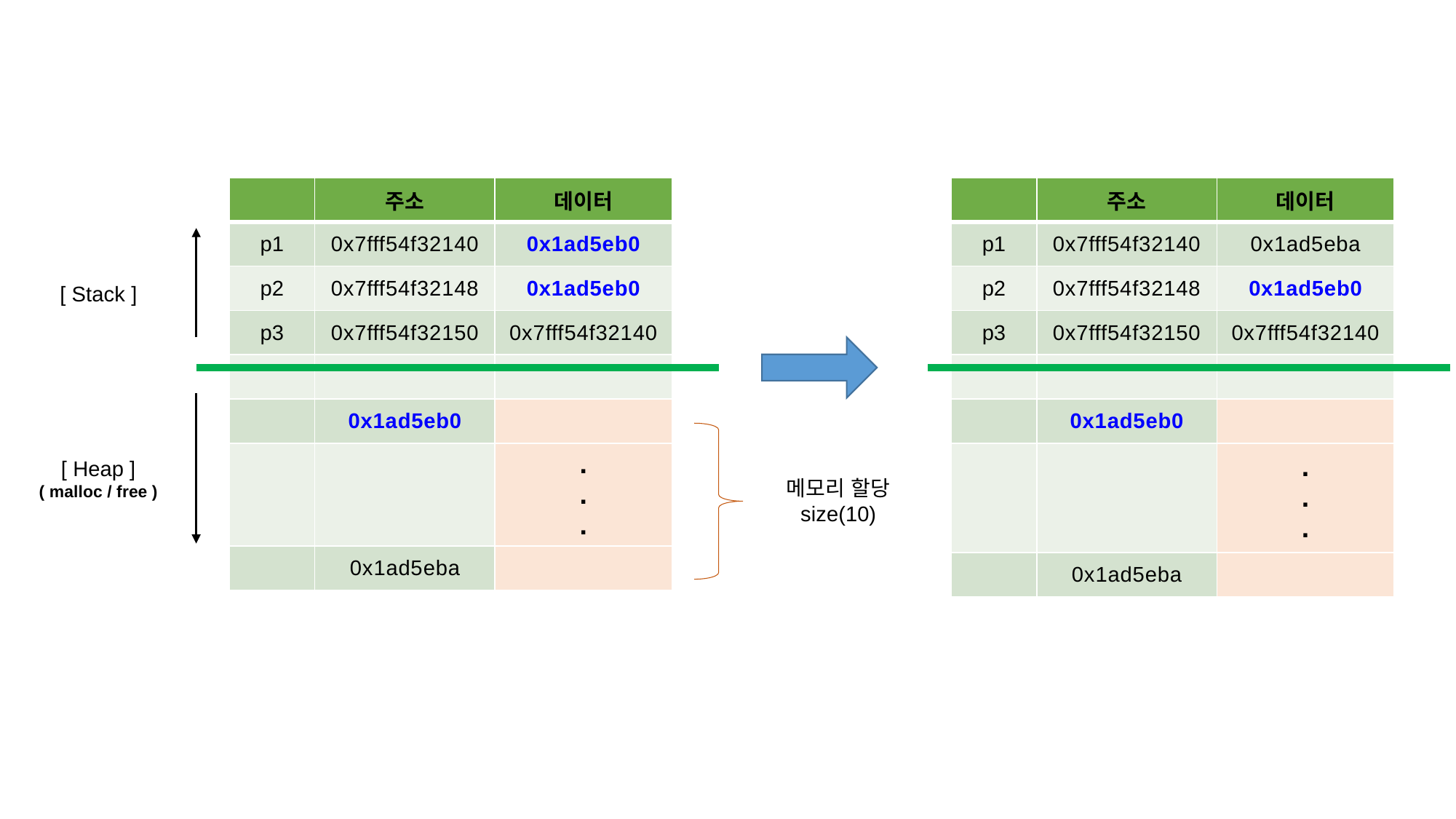

|  | 주소 | 데이터 |
| --- | --- | --- |
| p1 | 0x7fff54f32140 | 0x1ad5eb0 |
| p2 | 0x7fff54f32148 | 0x1ad5eb0 |
| p3 | 0x7fff54f32150 | 0x7fff54f32140 |
|  |  |  |
|  | 0x1ad5eb0 |  |
|  |  | . . . |
|  | 0x1ad5eba |  |
|  | 주소 | 데이터 |
| --- | --- | --- |
| p1 | 0x7fff54f32140 | 0x1ad5eba |
| p2 | 0x7fff54f32148 | 0x1ad5eb0 |
| p3 | 0x7fff54f32150 | 0x7fff54f32140 |
|  |  |  |
|  | 0x1ad5eb0 |  |
|  |  | . . . |
|  | 0x1ad5eba |  |
[ Stack ]

[ Heap ]
( malloc / free )
메모리 할당
size(10)